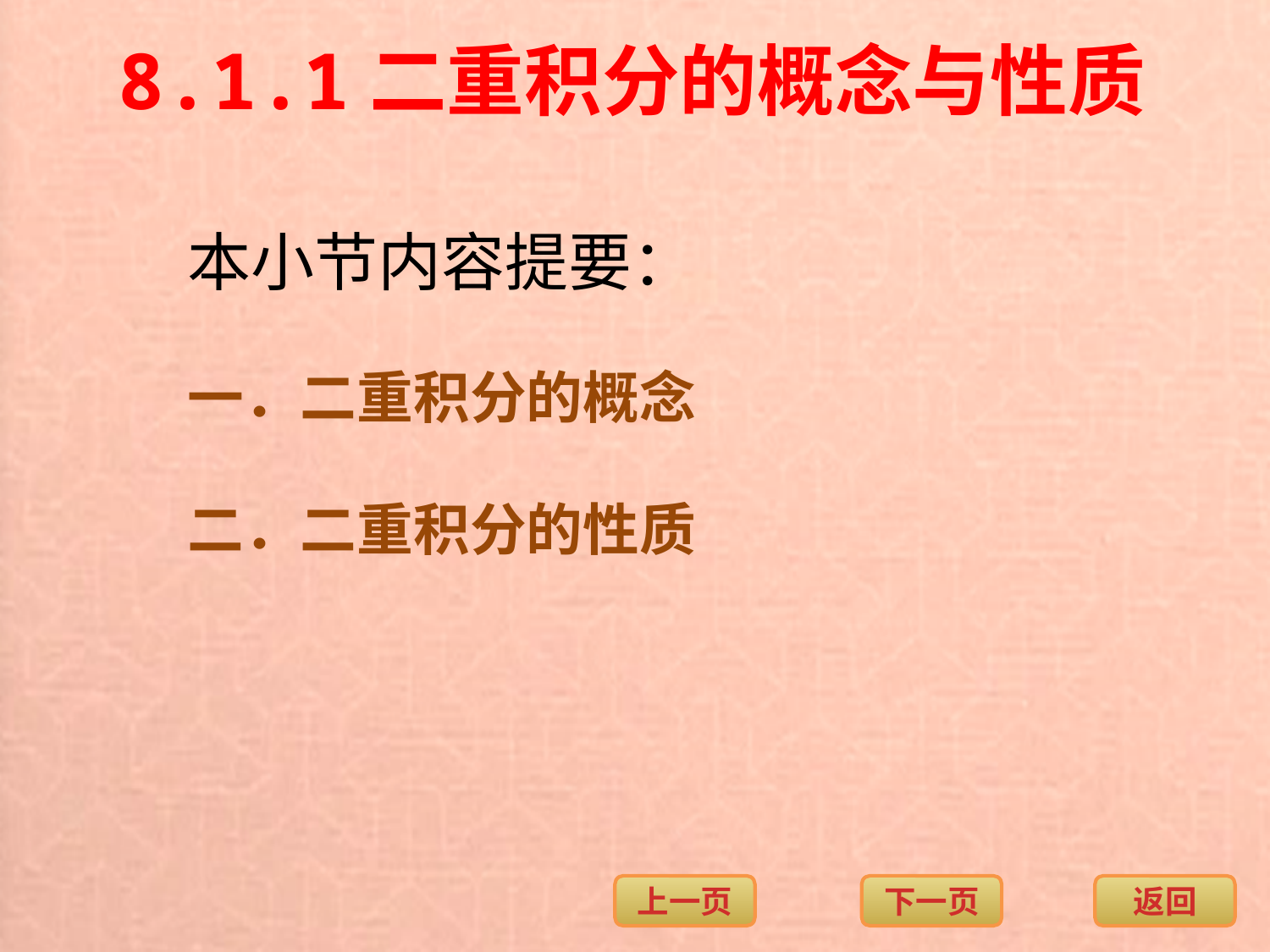

8.1.1二重积分的概念与性质
本小节内容提要：
一．二重积分的概念
二．二重积分的性质